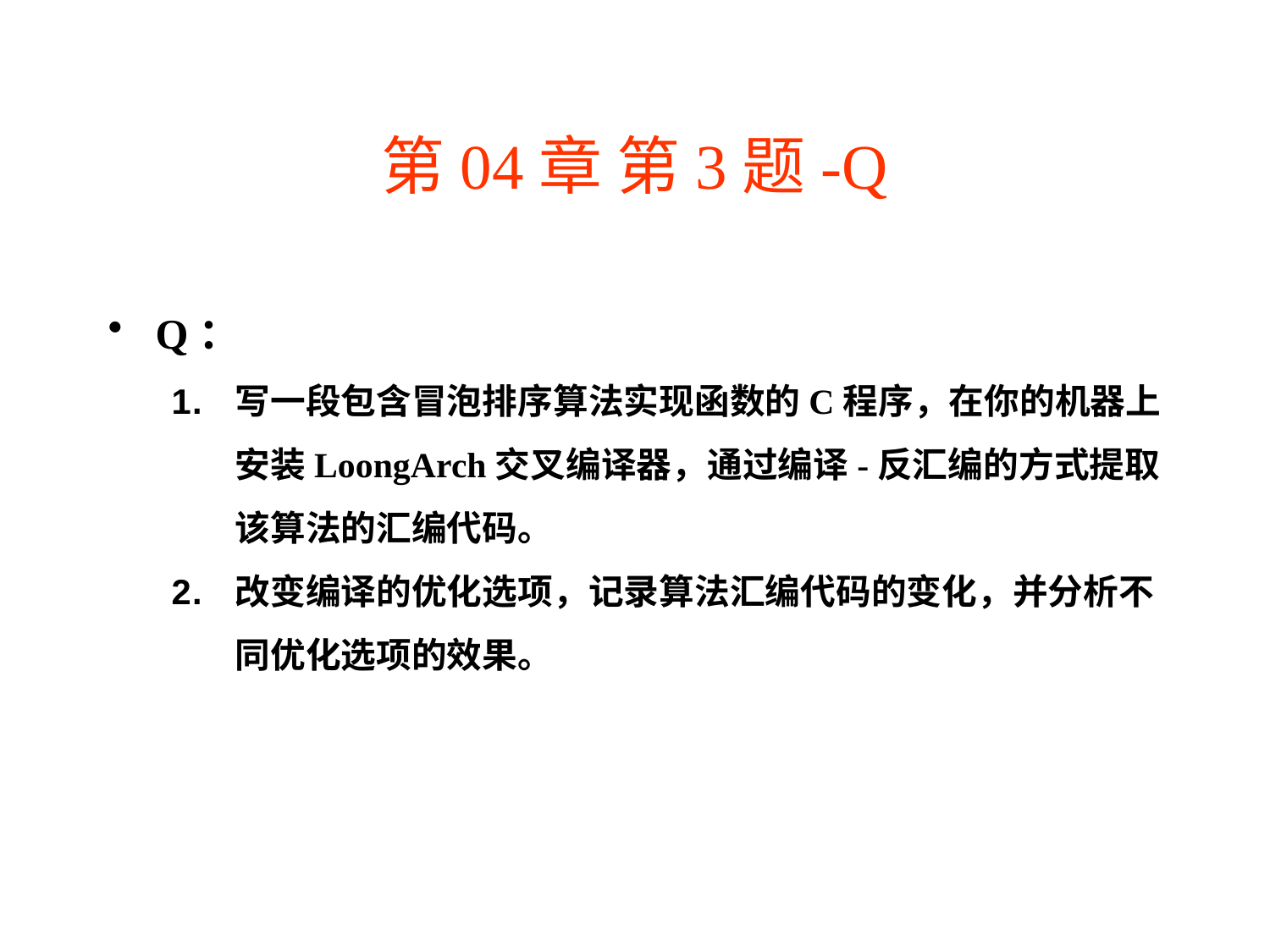

# 第04章 第3题-Q
Q：
写一段包含冒泡排序算法实现函数的C程序，在你的机器上安装LoongArch交叉编译器，通过编译-反汇编的方式提取该算法的汇编代码。
改变编译的优化选项，记录算法汇编代码的变化，并分析不同优化选项的效果。